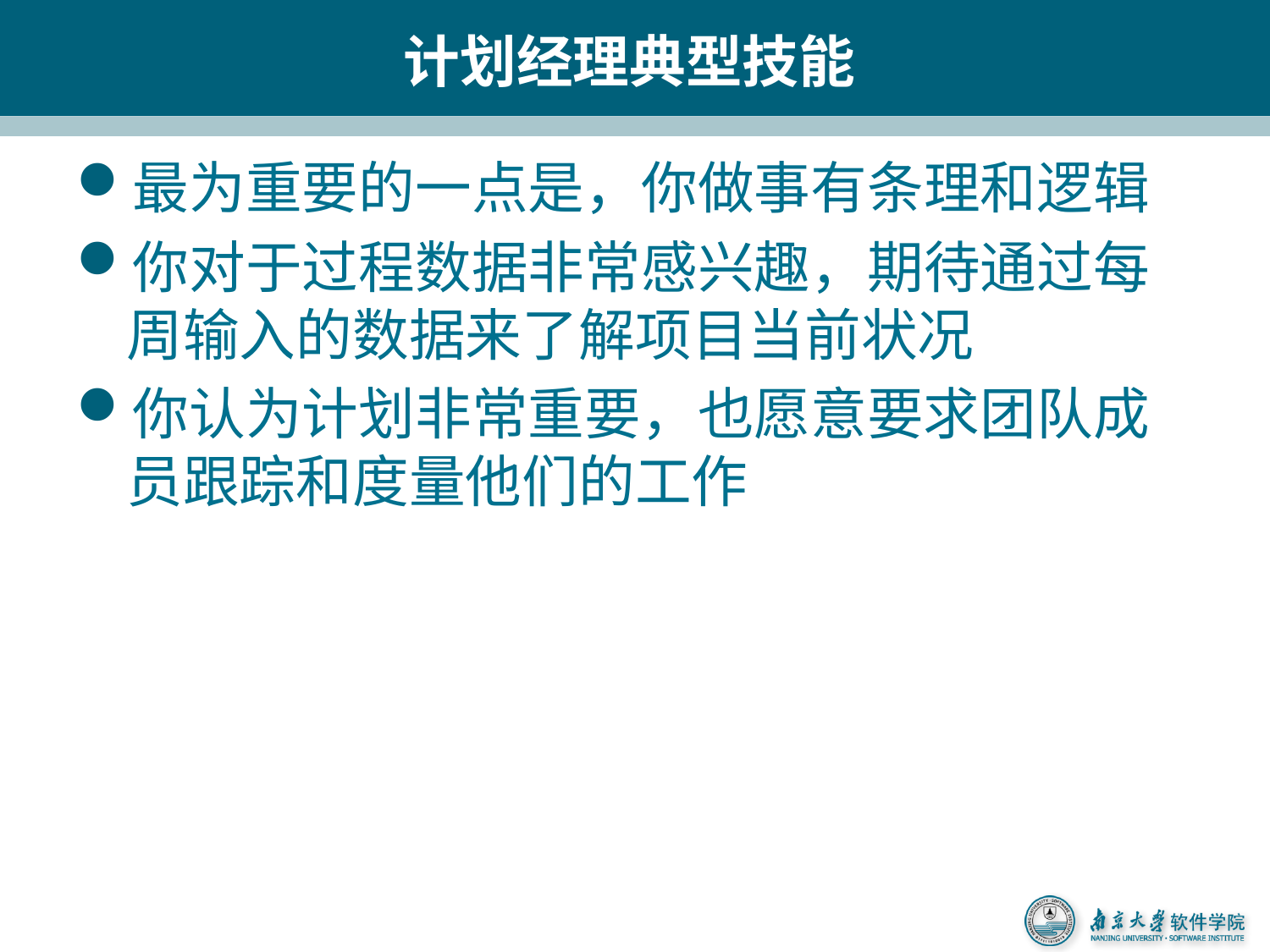

# 计划经理典型技能
最为重要的一点是，你做事有条理和逻辑
你对于过程数据非常感兴趣，期待通过每周输入的数据来了解项目当前状况
你认为计划非常重要，也愿意要求团队成员跟踪和度量他们的工作